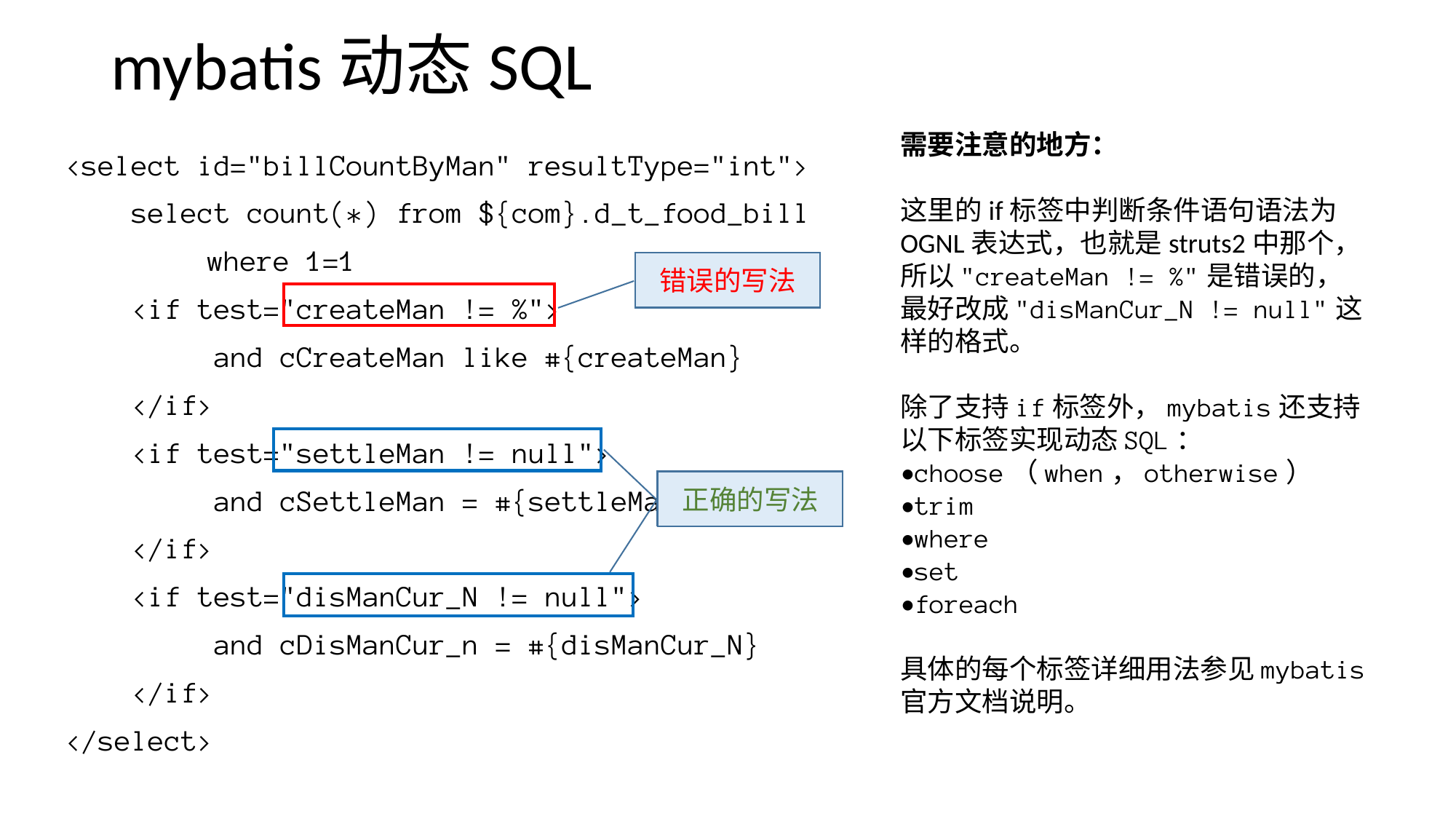

# mybatis动态SQL
需要注意的地方：

这里的if标签中判断条件语句语法为OGNL表达式，也就是struts2中那个，
所以"createMan != %"是错误的，
最好改成"disManCur_N != null"这样的格式。

除了支持if标签外，mybatis还支持以下标签实现动态SQL：
•choose（when，otherwise）
•trim
•where
•set
•foreach

具体的每个标签详细用法参见mybatis官方文档说明。
<select id="billCountByMan" resultType="int">
    select count(*) from ${com}.d_t_food_bill
	  where 1=1
    <if test="createMan != %">
         and cCreateMan like #{createMan}
    </if>
    <if test="settleMan != null">
         and cSettleMan = #{settleMan}
    </if>
    <if test="disManCur_N != null">
         and cDisManCur_n = #{disManCur_N}
    </if>
</select>
错误的写法

正确的写法
正确的写法